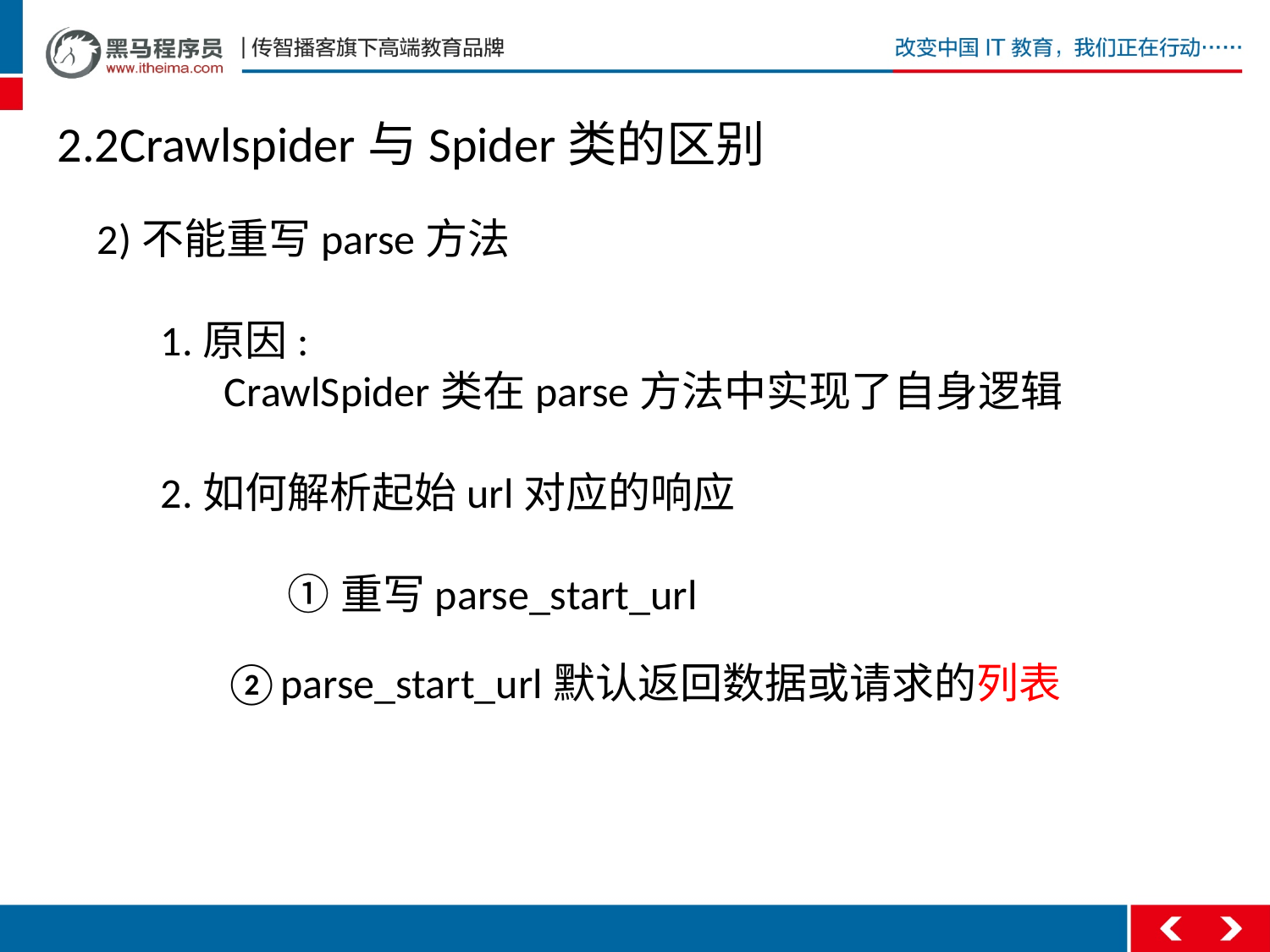

2.2Crawlspider与Spider类的区别
2)不能重写parse方法

1.原因:
	CrawlSpider类在parse方法中实现了自身逻辑

2.如何解析起始url对应的响应

	①重写parse_start_url

	②parse_start_url默认返回数据或请求的列表